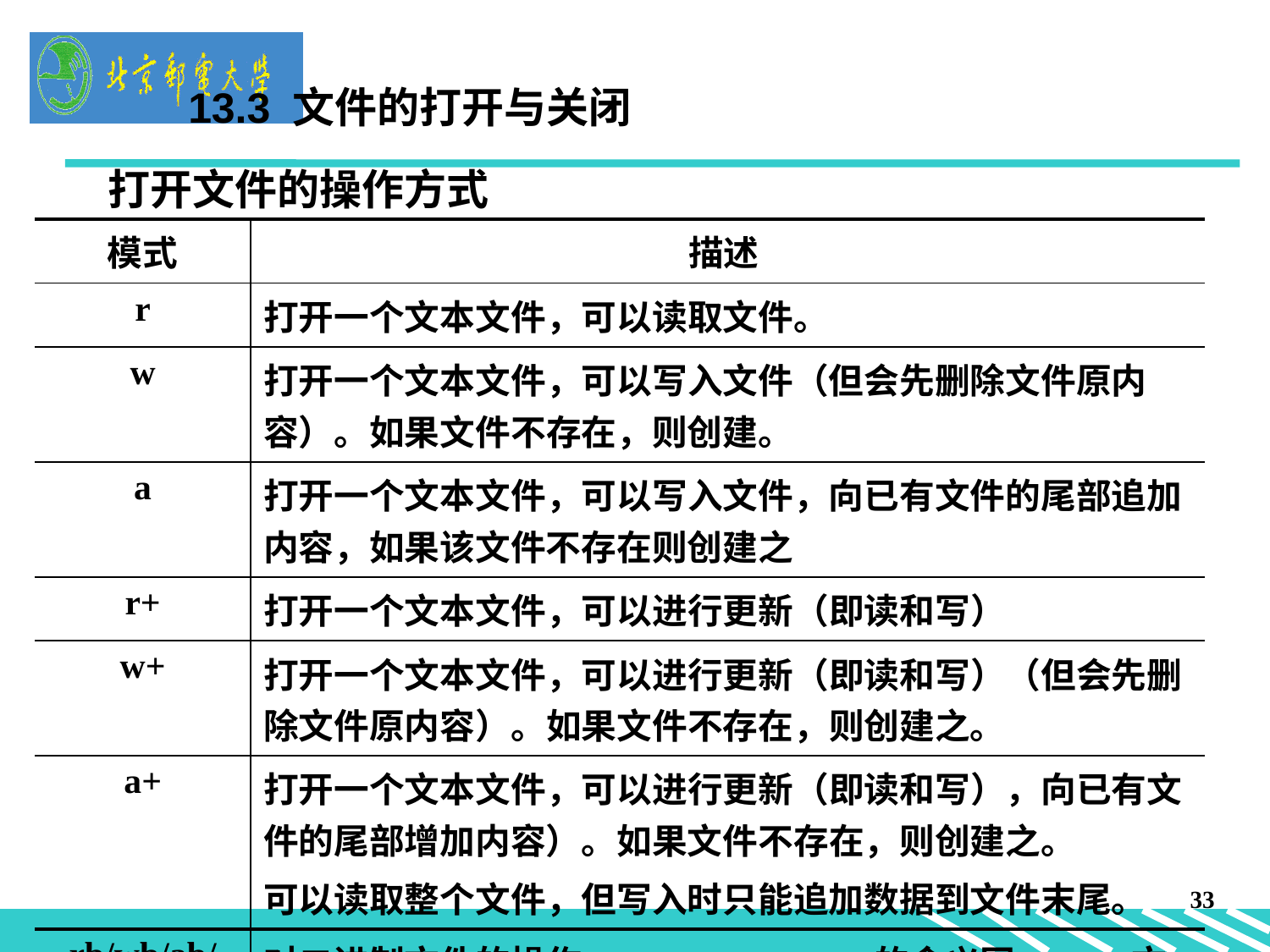

13.3 文件的打开与关闭
打开文件的操作方式
| 模式 | 描述 |
| --- | --- |
| r | 打开一个文本文件，可以读取文件。 |
| w | 打开一个文本文件，可以写入文件（但会先删除文件原内容）。如果文件不存在，则创建。 |
| a | 打开一个文本文件，可以写入文件，向已有文件的尾部追加内容，如果该文件不存在则创建之 |
| r+ | 打开一个文本文件，可以进行更新（即读和写） |
| w+ | 打开一个文本文件，可以进行更新（即读和写）（但会先删除文件原内容）。如果文件不存在，则创建之。 |
| a+ | 打开一个文本文件，可以进行更新（即读和写），向已有文件的尾部增加内容）。如果文件不存在，则创建之。 可以读取整个文件，但写入时只能追加数据到文件末尾。 |
| rb/wb/ab/r+b/w+b/a+b | 对二进制文件的操作。r、w、a、+的含义同ASCII文件操作。 |
33